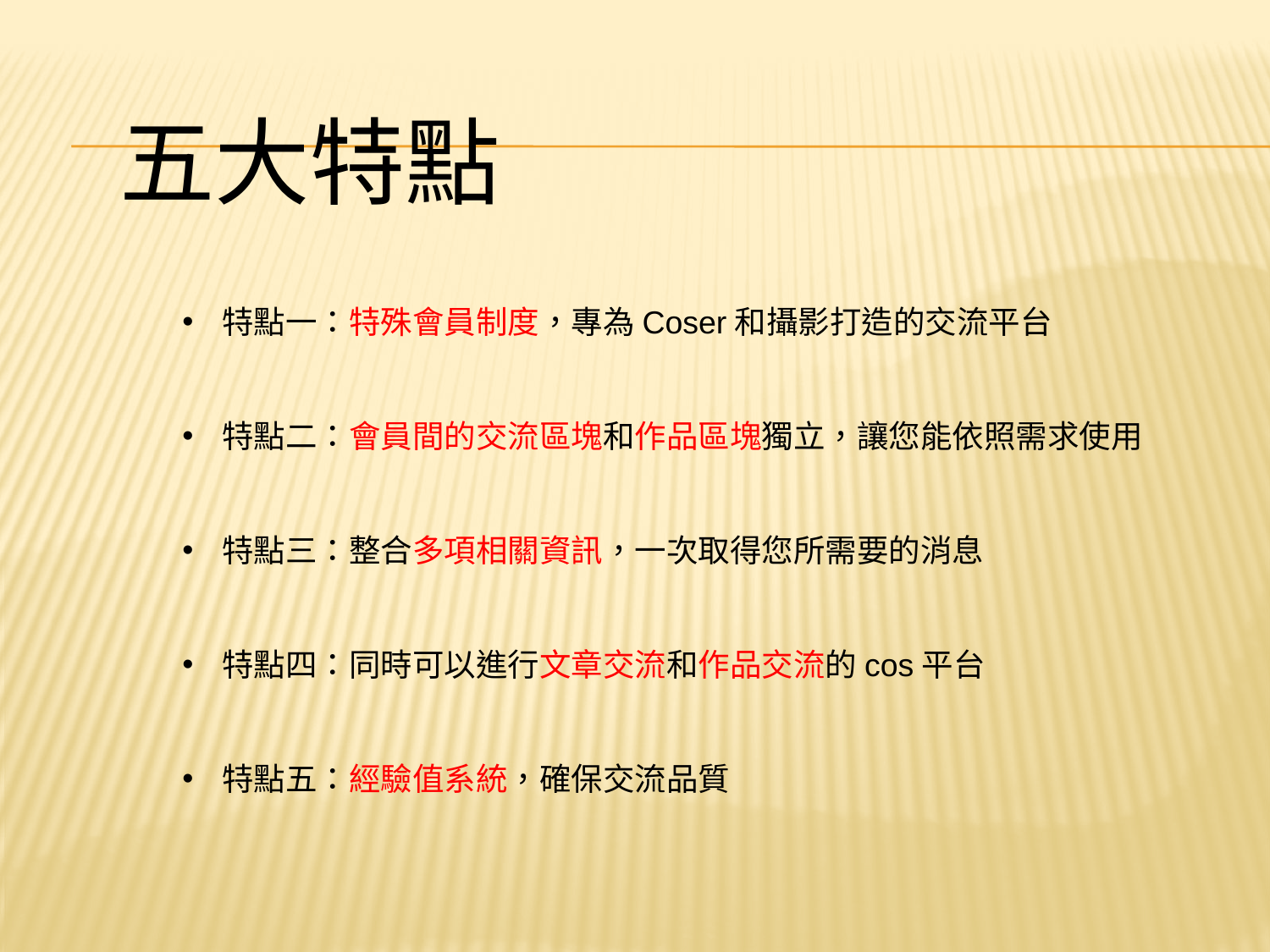

五大特點
特點一：特殊會員制度，專為Coser和攝影打造的交流平台

特點二：會員間的交流區塊和作品區塊獨立，讓您能依照需求使用

特點三：整合多項相關資訊，一次取得您所需要的消息

特點四：同時可以進行文章交流和作品交流的cos平台

特點五：經驗值系統，確保交流品質